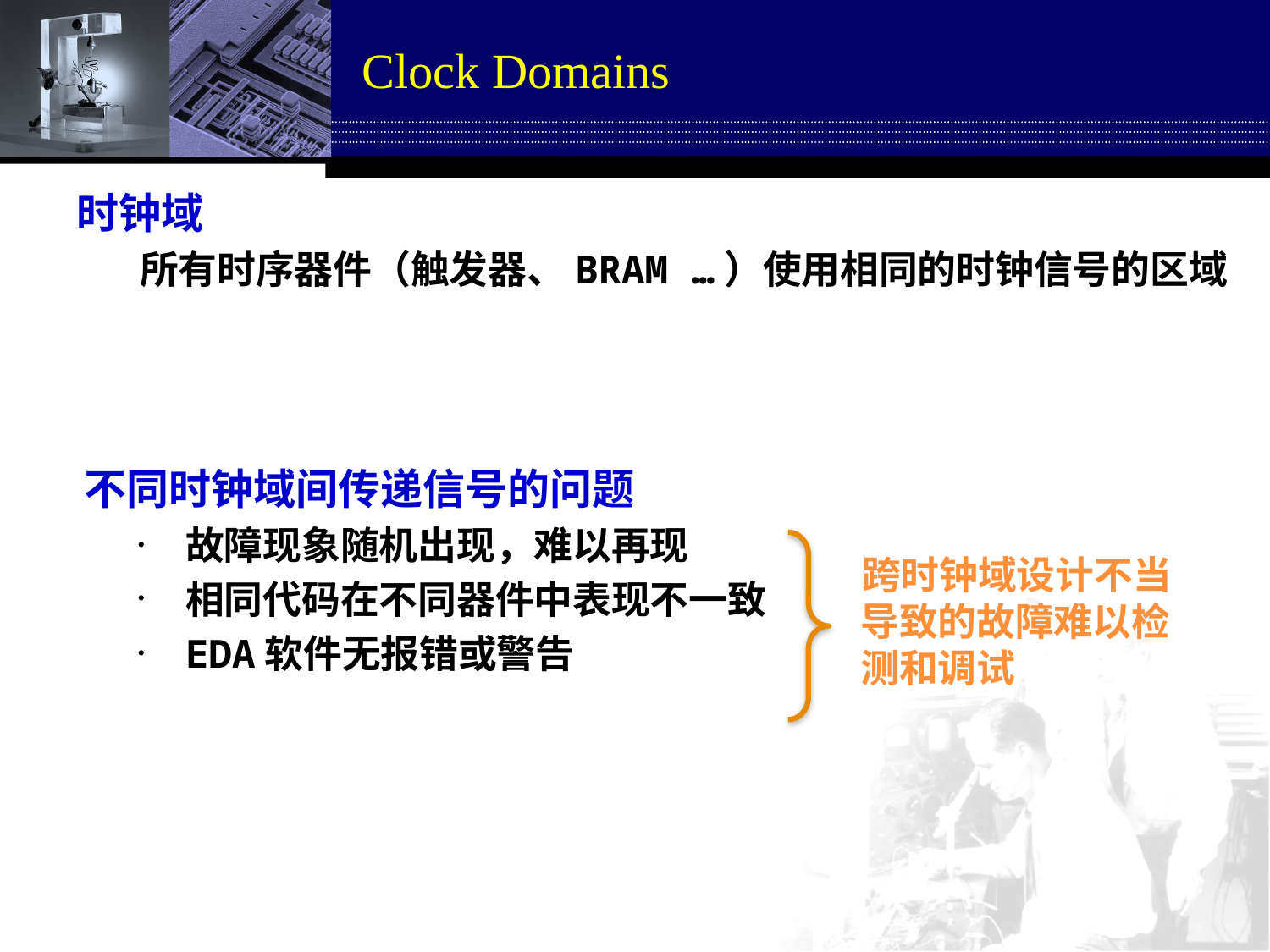

# Clock Domains
时钟域
所有时序器件（触发器、BRAM …）使用相同的时钟信号的区域

不同时钟域间传递信号的问题
故障现象随机出现，难以再现
相同代码在不同器件中表现不一致
EDA软件无报错或警告

跨时钟域设计不当导致的故障难以检测和调试